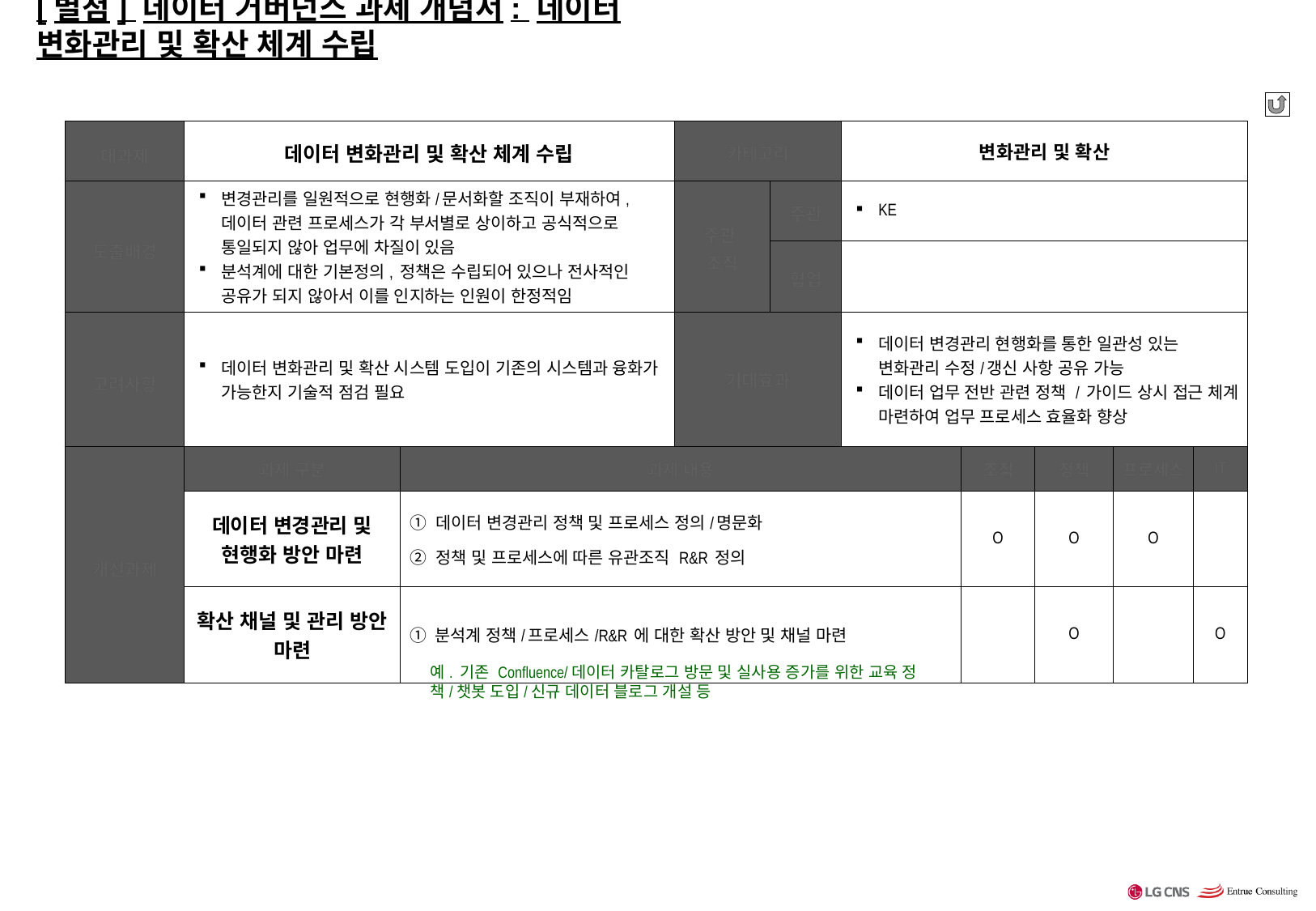

# [별첨] 데이터 거버넌스 과제 개념서: 데이터 변화관리 및 확산 체계 수립

| 대과제 | 데이터 변화관리 및 확산 체계 수립 |  | 카테고리 |  | 변화관리 및 확산 |  |  |  |  |
| --- | --- | --- | --- | --- | --- | --- | --- | --- | --- |
| 도출배경 | 변경관리를 일원적으로 현행화/문서화할 조직이 부재하여, 데이터 관련 프로세스가 각 부서별로 상이하고 공식적으로 통일되지 않아 업무에 차질이 있음 분석계에 대한 기본정의, 정책은 수립되어 있으나 전사적인 공유가 되지 않아서 이를 인지하는 인원이 한정적임 |  | 주관 조직 | 주관 | KE |  |  |  |  |
|  |  |  |  | 협업 |  |  |  |  |  |
| 고려사항 | 데이터 변화관리 및 확산 시스템 도입이 기존의 시스템과 융화가 가능한지 기술적 점검 필요 |  | 기대효과 |  | 데이터 변경관리 현행화를 통한 일관성 있는 변화관리 수정/갱신 사항 공유 가능 데이터 업무 전반 관련 정책 / 가이드 상시 접근 체계 마련하여 업무 프로세스 효율화 향상 |  |  |  |  |
| 개선과제 | 과제 구분 | 과제 내용 |  |  |  | 조직 | 정책 | 프로세스 | IT |
|  | 데이터 변경관리 및 현행화 방안 마련 | ① 데이터 변경관리 정책 및 프로세스 정의/명문화 ② 정책 및 프로세스에 따른 유관조직 R&R 정의 |  |  |  | O | O | O |  |
|  | 확산 채널 및 관리 방안 마련 | ① 분석계 정책/프로세스/R&R 에 대한 확산 방안 및 채널 마련 |  |  |  |  | O |  | O |
예. 기존 Confluence/데이터 카탈로그 방문 및 실사용 증가를 위한 교육 정책/챗봇 도입/신규 데이터 블로그 개설 등